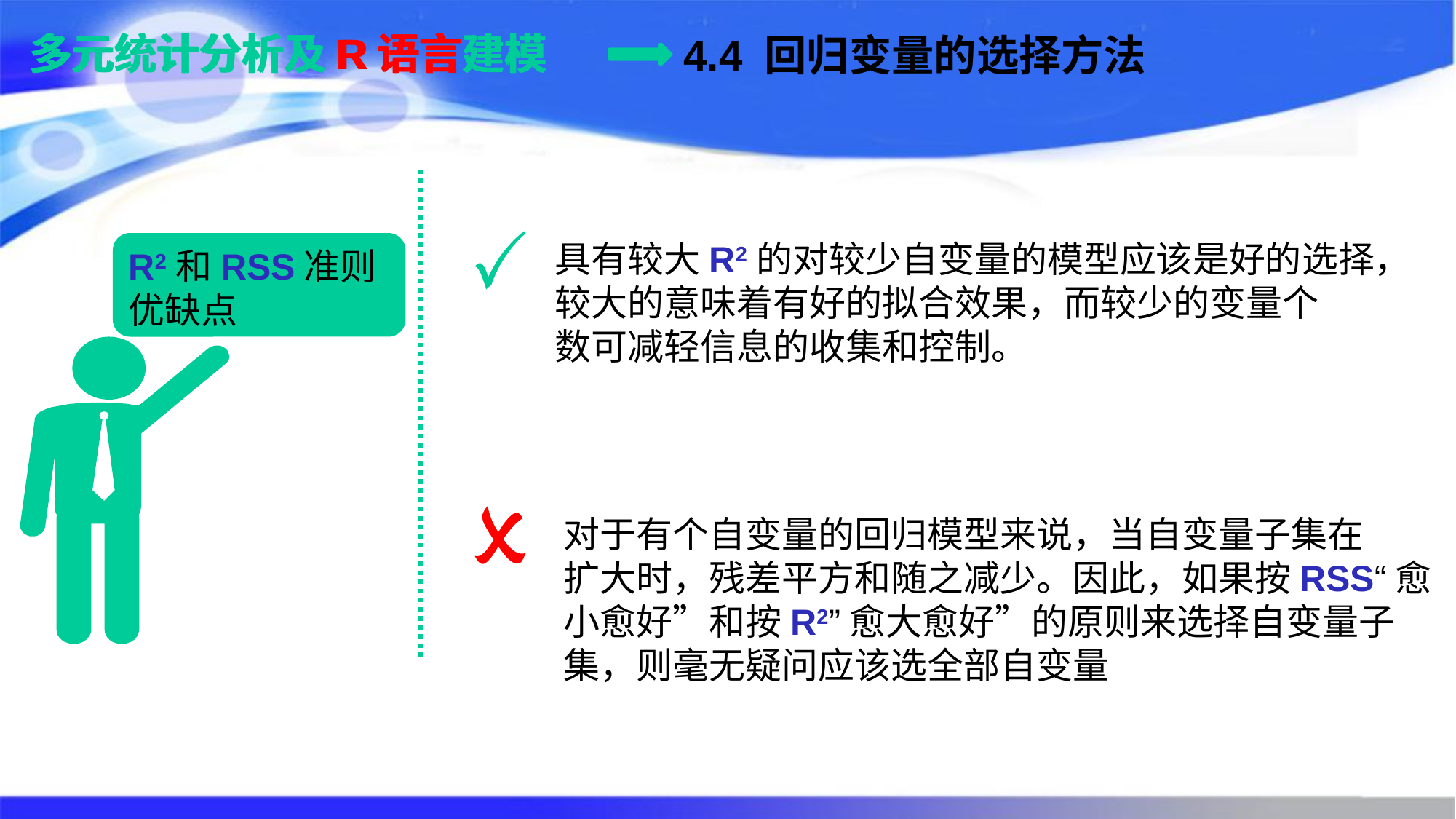

多元统计分析及R语言建模
多元统计分析及R语言建模
4.4 回归变量的选择方法

具有较大R2的对较少自变量的模型应该是好的选择，
较大的意味着有好的拟合效果，而较少的变量个
数可减轻信息的收集和控制。
R2和RSS准则优缺点

对于有个自变量的回归模型来说，当自变量子集在
扩大时，残差平方和随之减少。因此，如果按RSS“愈
小愈好”和按R2”愈大愈好”的原则来选择自变量子
集，则毫无疑问应该选全部自变量